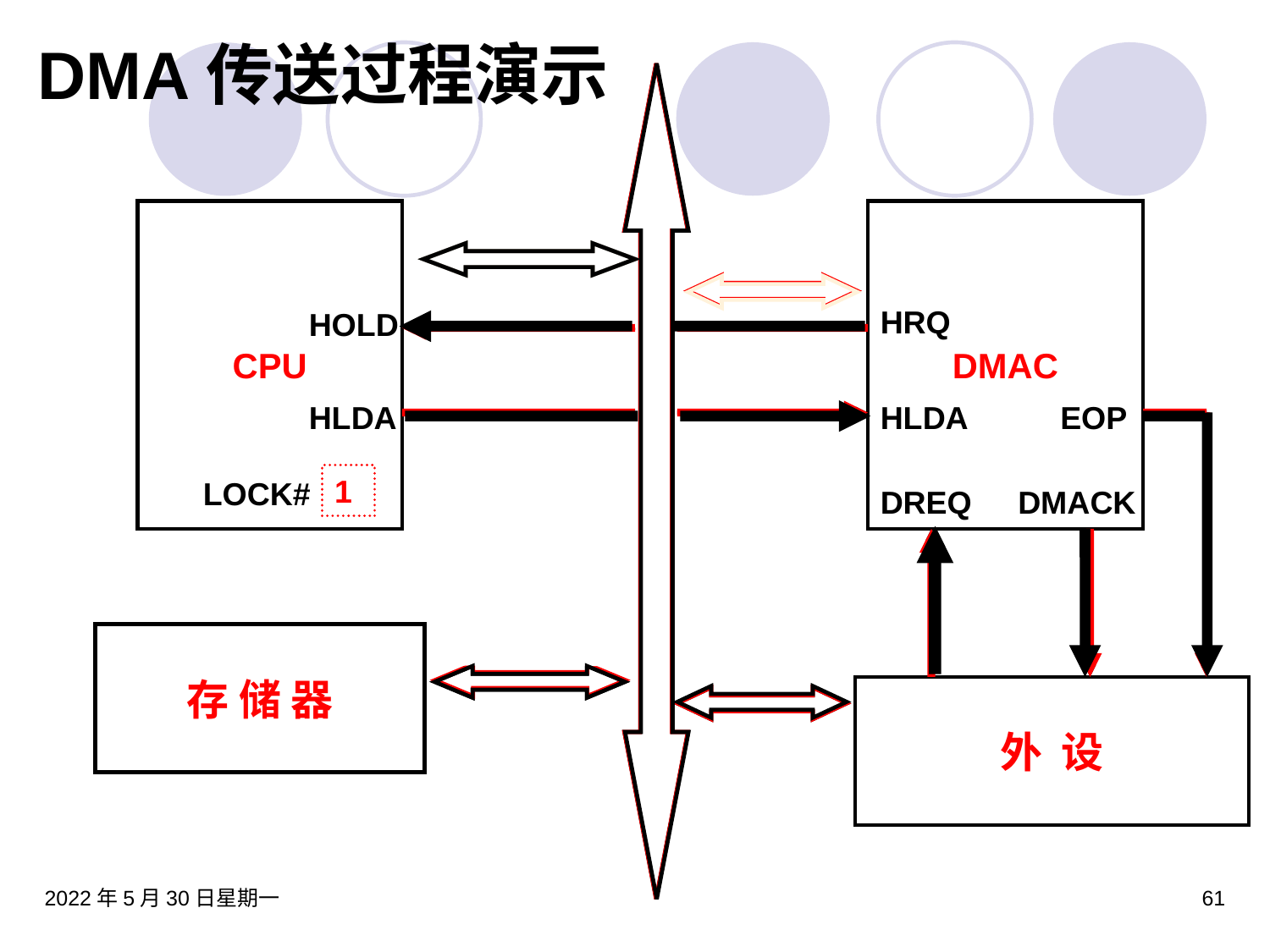

# DMA传送过程演示

CPU
DMAC

HRQ
HOLD

HLDA
HLDA
EOP

1
LOCK#
DREQ
DMACK

数据传送

存储单元地址信息
存 储 器

外  设

2022年5月30日星期一
61